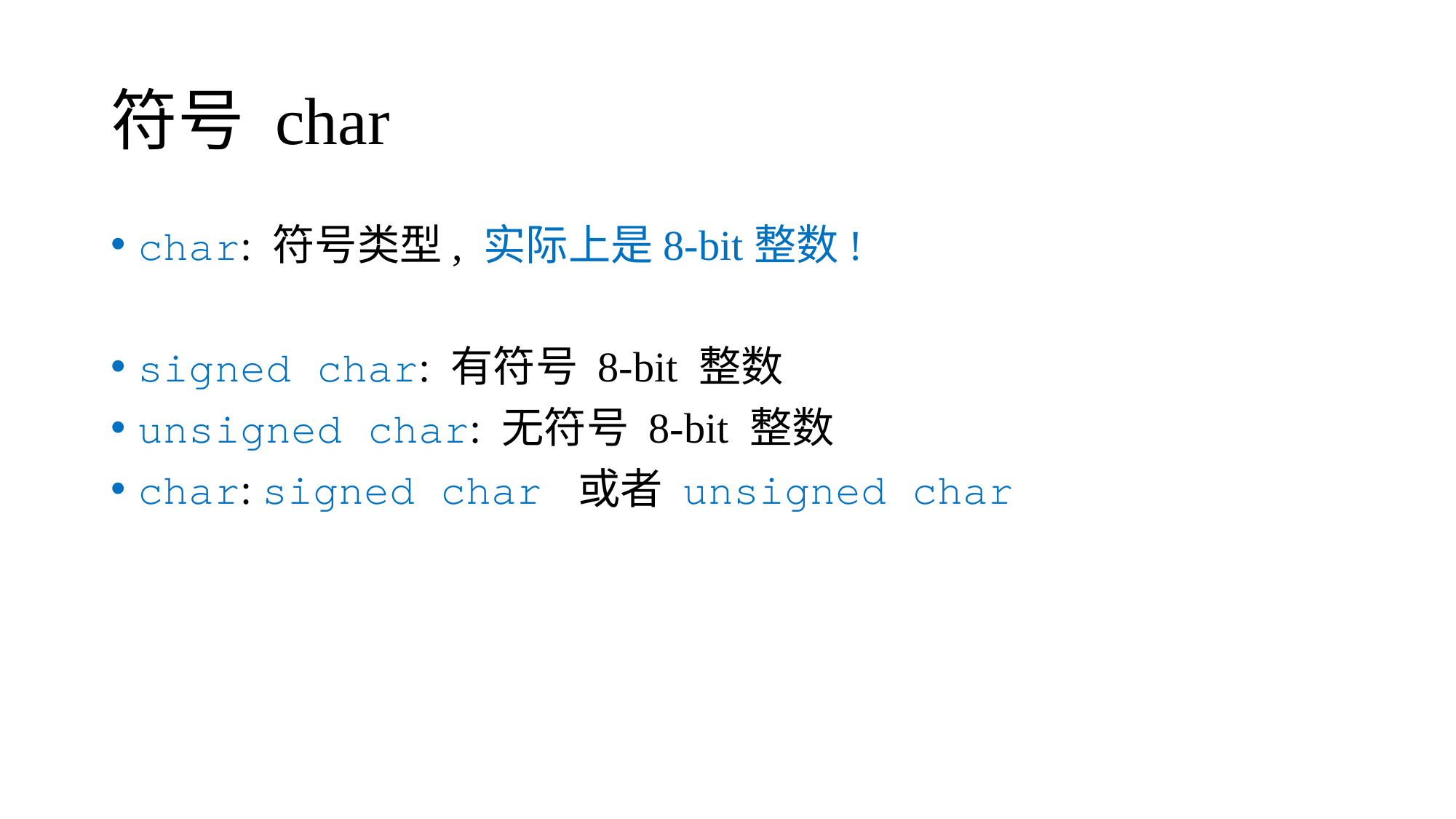

# 符号 char
char: 符号类型, 实际上是8-bit整数!

signed char: 有符号 8-bit 整数
unsigned char: 无符号 8-bit 整数
char: signed char 或者 unsigned char